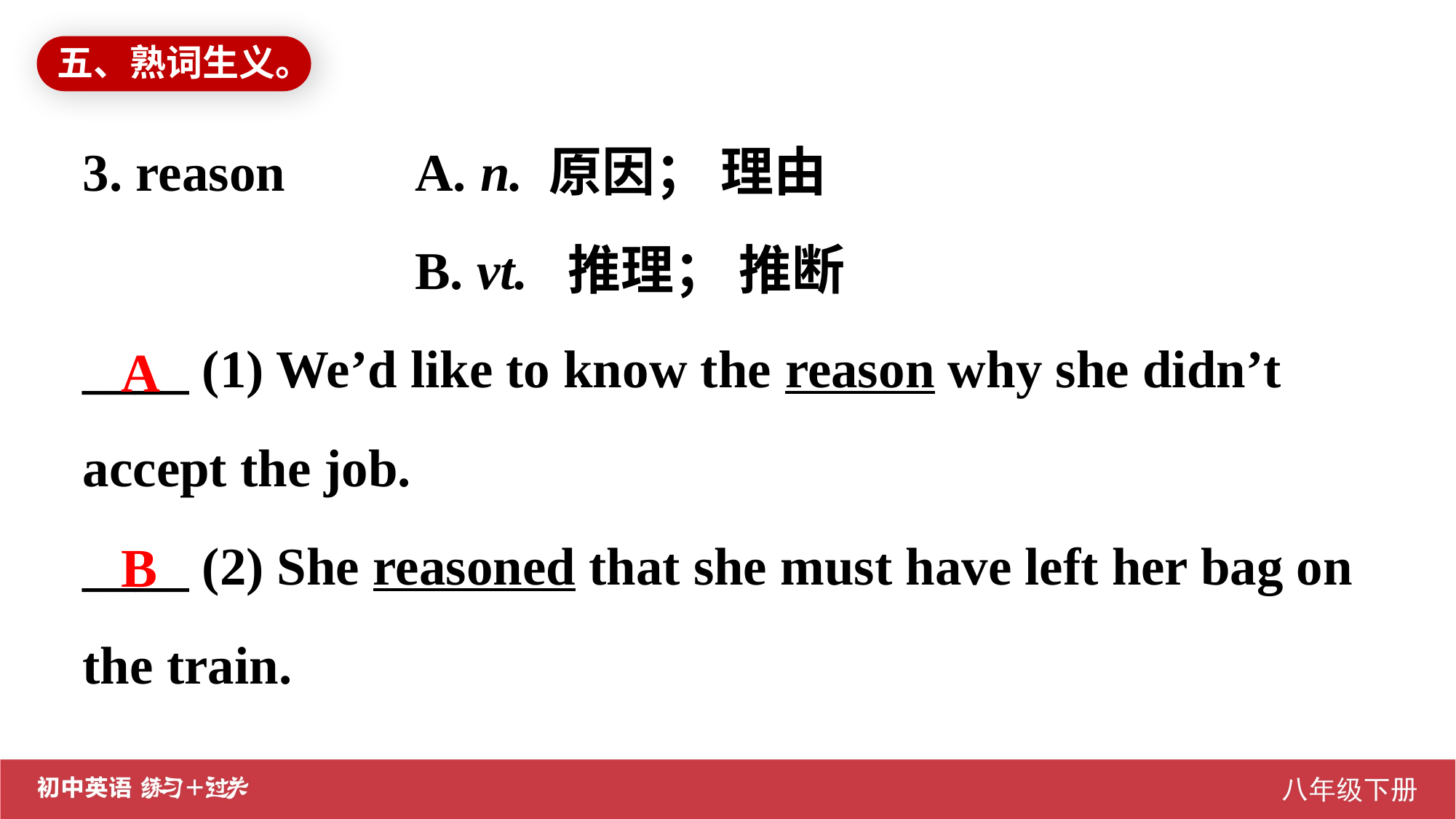

五、熟词生义。

3. reason          A. n. 原因； 理由
                         B. vt.  推理； 推断
____ (1) We’d like to know the reason why she didn’t accept the job.
____ (2) She reasoned that she must have left her bag on the train.
A
B